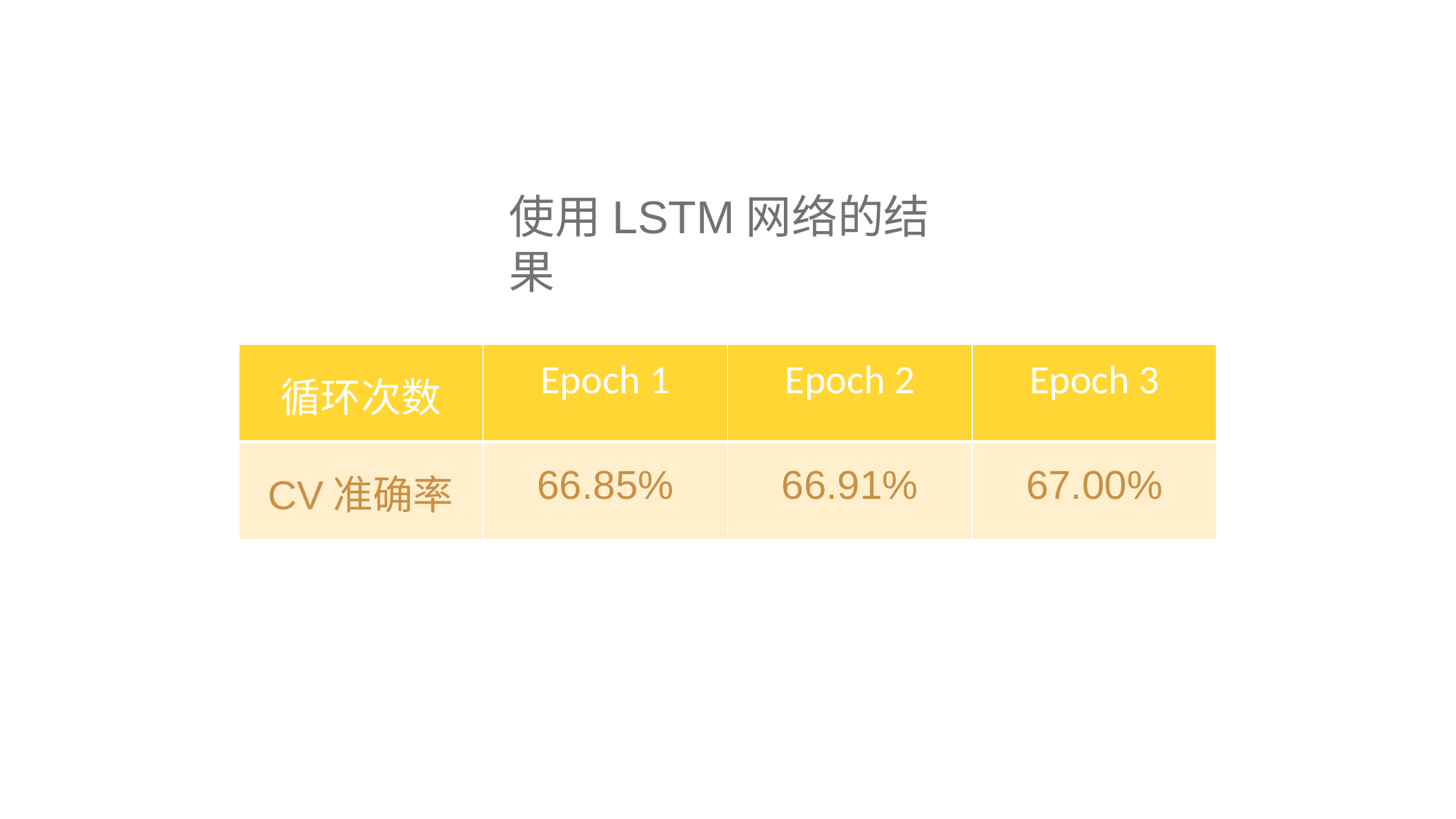

使用LSTM网络的结果
| 循环次数 | Epoch 1 | Epoch 2 | Epoch 3 |
| --- | --- | --- | --- |
| CV准确率 | 66.85% | 66.91% | 67.00% |